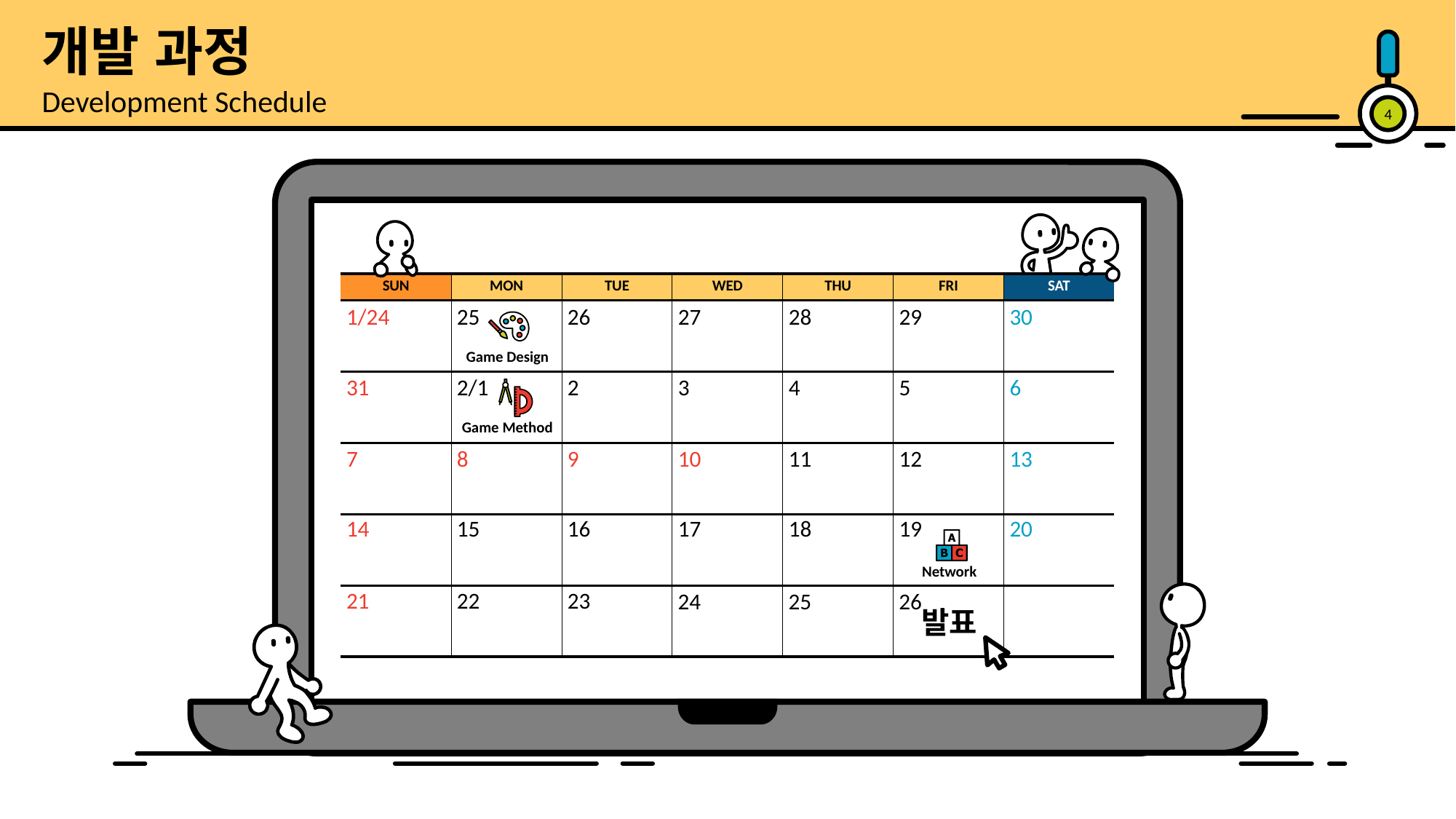

개발 과정
Development Schedule
4

| SUN | MON | TUE | WED | THU | FRI | SAT |
| --- | --- | --- | --- | --- | --- | --- |
|  |  |  |  |  |  |  |
|  |  |  |  |  |  |  |
|  |  |  |  |  |  |  |
|  |  |  |  |  |  |  |
|  |  |  |  |  |  |  |
1/24
25
26
27
28
29
30

Game Design
31
2/1
2
3
4
5
6

Game Method
7
8
9
10
11
12
13
14
15
16
17
18
19
20

Network

21
22
23
24
25
26
발표